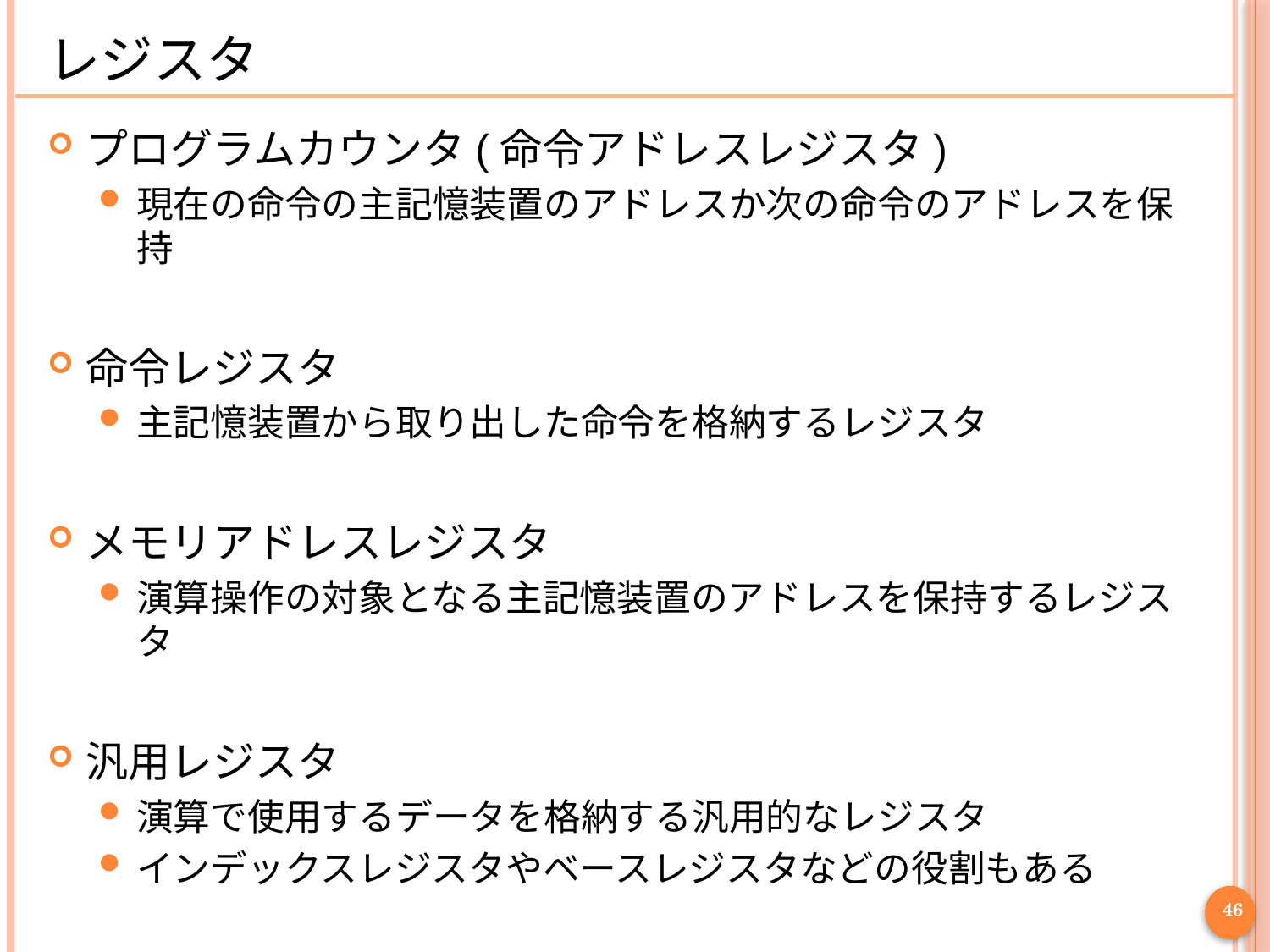

# レジスタ
プログラムカウンタ(命令アドレスレジスタ)
現在の命令の主記憶装置のアドレスか次の命令のアドレスを保持

命令レジスタ
主記憶装置から取り出した命令を格納するレジスタ

メモリアドレスレジスタ
演算操作の対象となる主記憶装置のアドレスを保持するレジスタ

汎用レジスタ
演算で使用するデータを格納する汎用的なレジスタ
インデックスレジスタやベースレジスタなどの役割もある
46